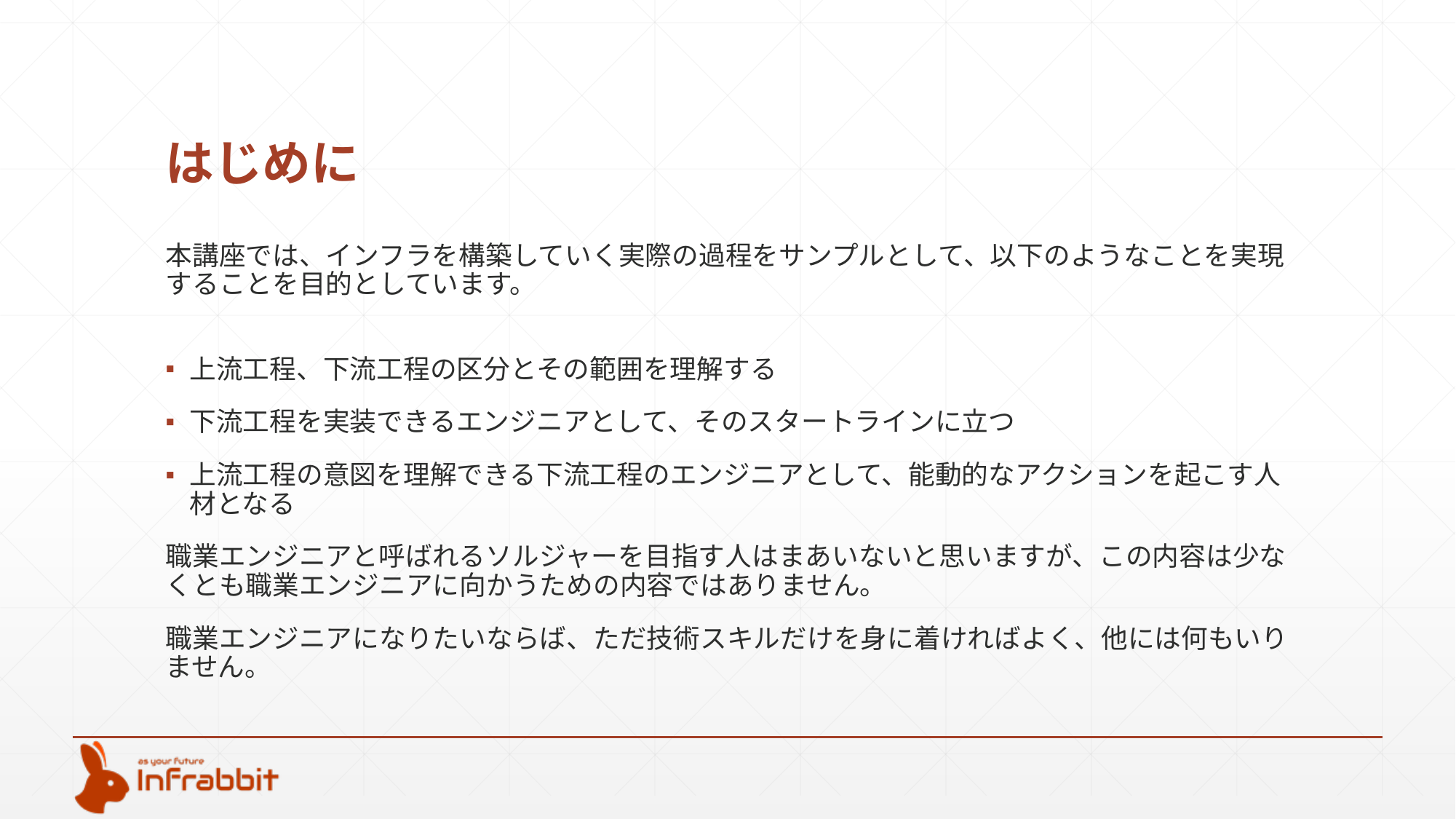

# はじめに
本講座では、インフラを構築していく実際の過程をサンプルとして、以下のようなことを実現することを目的としています。
上流工程、下流工程の区分とその範囲を理解する
下流工程を実装できるエンジニアとして、そのスタートラインに立つ
上流工程の意図を理解できる下流工程のエンジニアとして、能動的なアクションを起こす人材となる
職業エンジニアと呼ばれるソルジャーを目指す人はまあいないと思いますが、この内容は少なくとも職業エンジニアに向かうための内容ではありません。
職業エンジニアになりたいならば、ただ技術スキルだけを身に着ければよく、他には何もいりません。